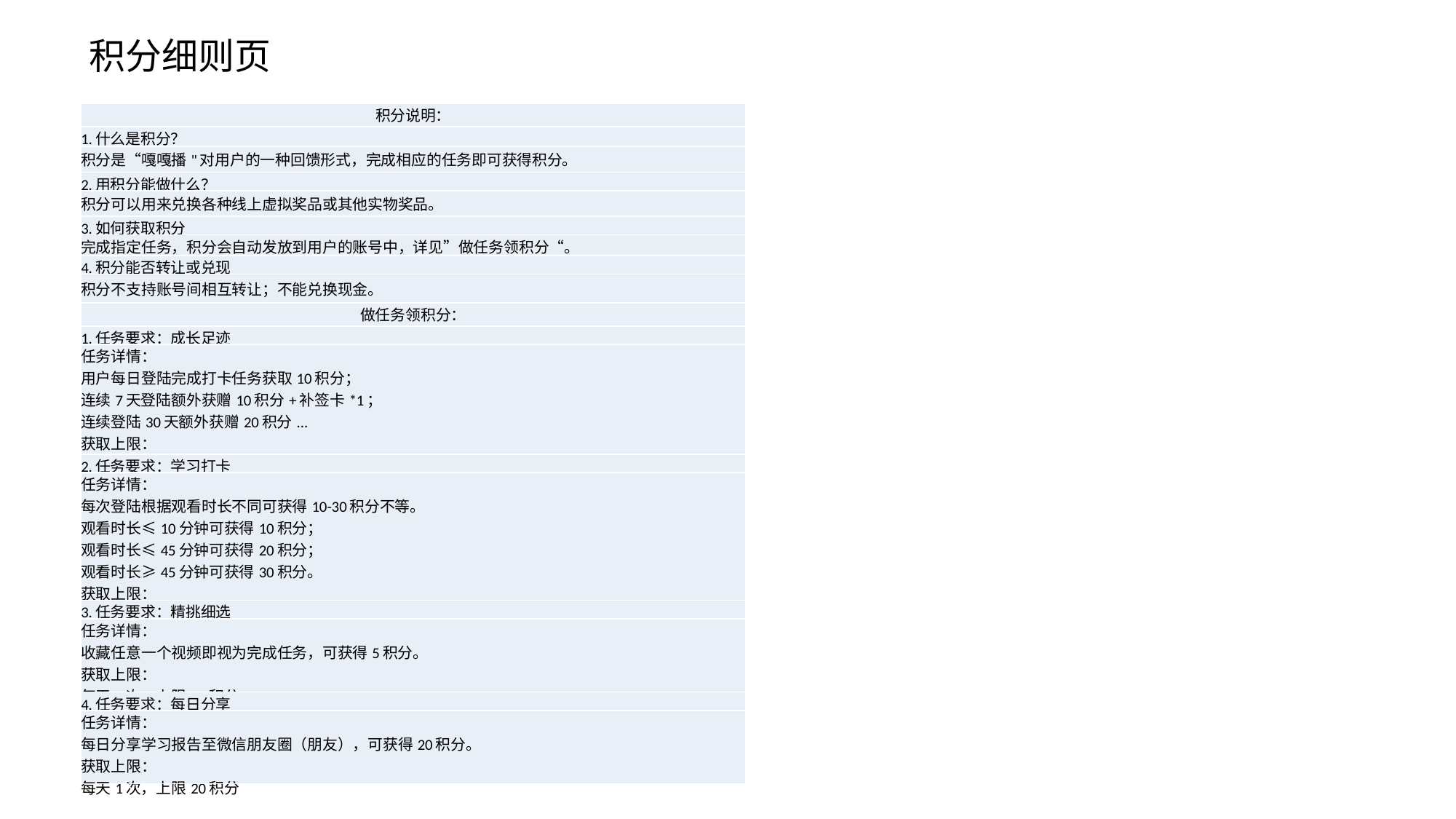

积分细则页
| 积分说明： |
| --- |
| 1.什么是积分？ |
| 积分是“嘎嘎播"对用户的一种回馈形式，完成相应的任务即可获得积分。 |
| 2.用积分能做什么？ |
| 积分可以用来兑换各种线上虚拟奖品或其他实物奖品。 |
| 3.如何获取积分 |
| 完成指定任务，积分会自动发放到用户的账号中，详见”做任务领积分“。 |
| 4.积分能否转让或兑现 |
| 积分不支持账号间相互转让；不能兑换现金。 |
| 做任务领积分： |
| 1.任务要求：成长足迹 |
| 任务详情： 用户每日登陆完成打卡任务获取10积分； 连续7天登陆额外获赠10积分+补签卡\*1； 连续登陆30天额外获赠20积分... 获取上限： 每天1次，上限10积分 |
| 2.任务要求：学习打卡 |
| 任务详情： 每次登陆根据观看时长不同可获得10-30积分不等。 观看时长≤10分钟可获得10积分； 观看时长≤45分钟可获得20积分； 观看时长≥45分钟可获得30积分。 获取上限： 每天2次，上限60积分 |
| 3.任务要求：精挑细选 |
| 任务详情： 收藏任意一个视频即视为完成任务，可获得5积分。 获取上限： 每天2次，上限10积分 |
| 4.任务要求：每日分享 |
| 任务详情： 每日分享学习报告至微信朋友圈（朋友），可获得20积分。 获取上限： 每天1次，上限20积分 |